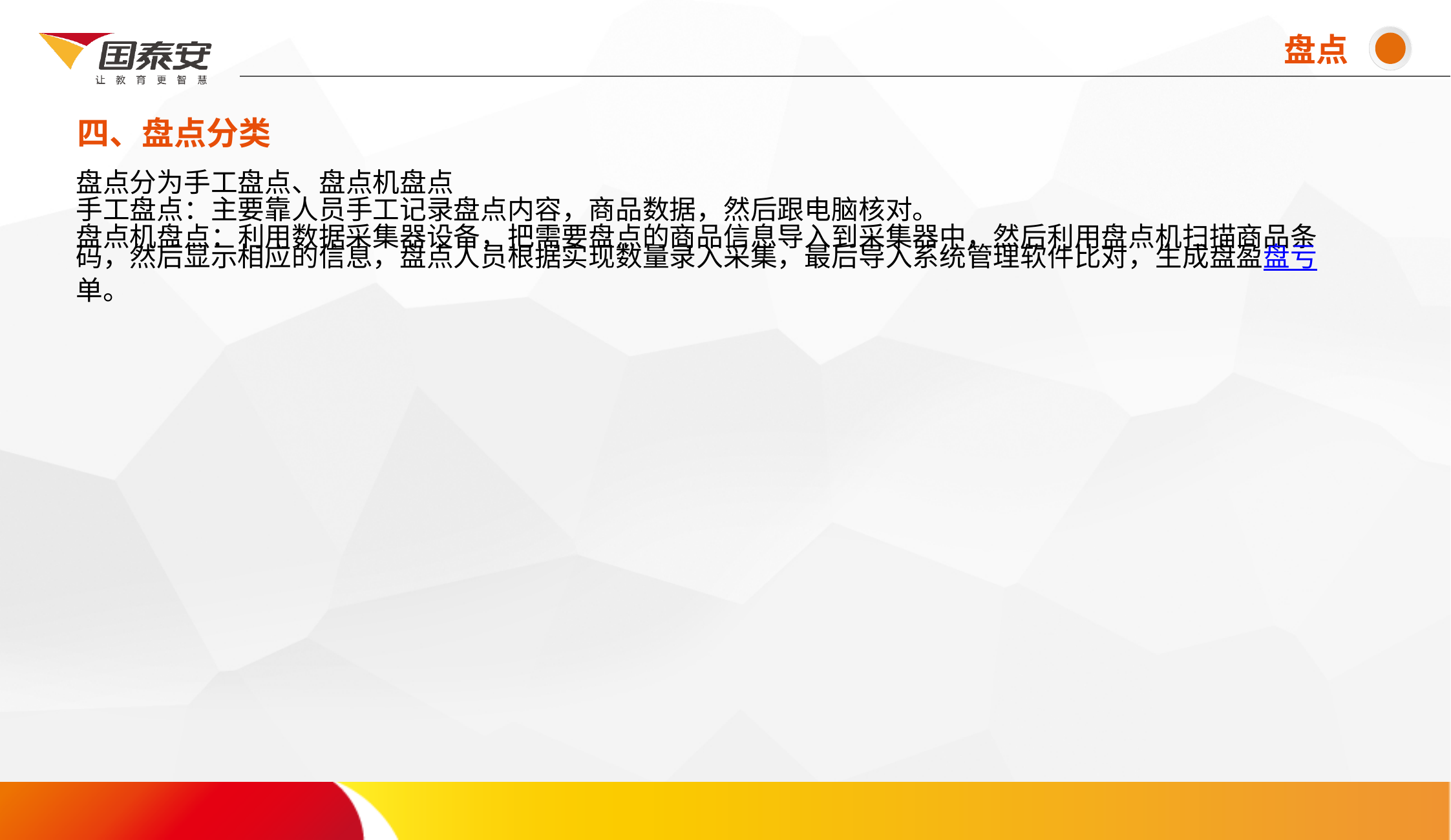

盘点
四、盘点分类
# 盘点分为手工盘点、盘点机盘点 手工盘点：主要靠人员手工记录盘点内容，商品数据，然后跟电脑核对。 盘点机盘点：利用数据采集器设备，把需要盘点的商品信息导入到采集器中，然后利用盘点机扫描商品条码，然后显示相应的信息，盘点人员根据实现数量录入采集，最后导入系统管理软件比对，生成盘盈盘亏单。